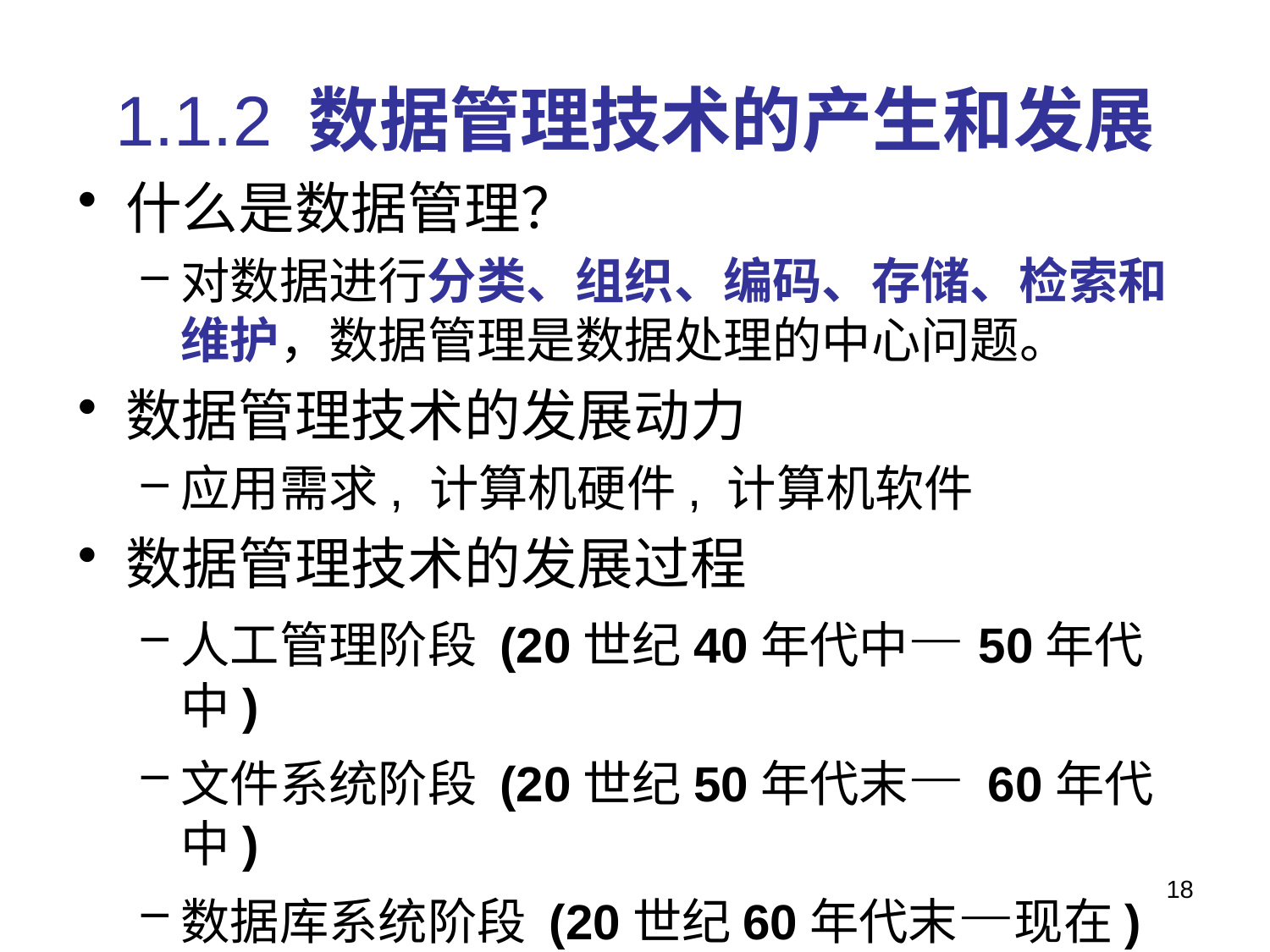

# 1.1.2 数据管理技术的产生和发展
什么是数据管理？
对数据进行分类、组织、编码、存储、检索和维护，数据管理是数据处理的中心问题。
数据管理技术的发展动力
应用需求, 计算机硬件, 计算机软件
数据管理技术的发展过程
人工管理阶段 (20世纪40年代中—50年代中)
文件系统阶段 (20世纪50年代末— 60年代中)
数据库系统阶段 (20世纪60年代末—现在)

18